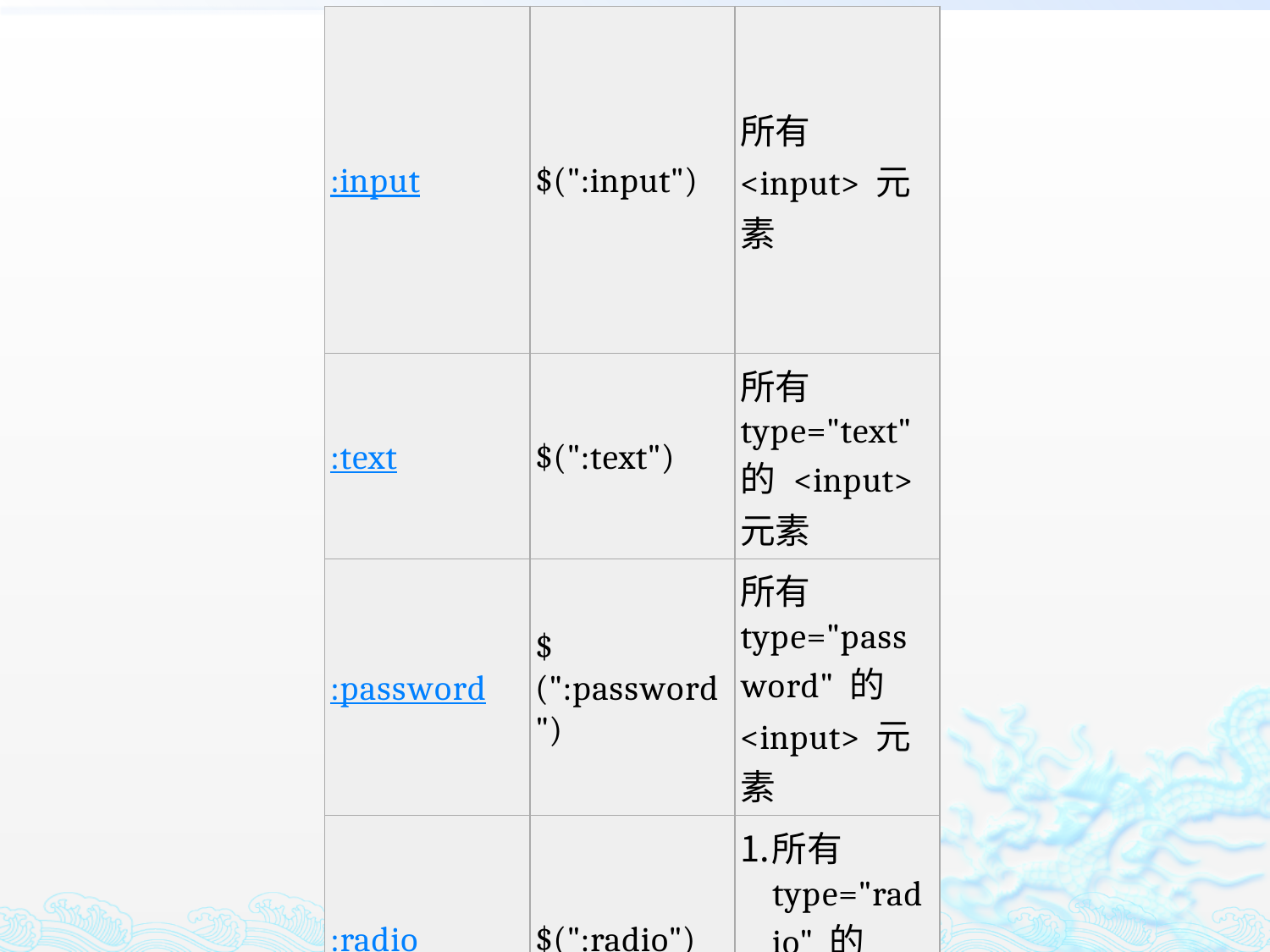

| :input | $(":input") | 所有 <input> 元素 |
| --- | --- | --- |
| :text | $(":text") | 所有 type="text" 的 <input> 元素 |
| :password | $(":password") | 所有 type="password" 的 <input> 元素 |
| :radio | $(":radio") | 所有 type="radio" 的 <input> 元素 |
| :checkbox | $(":checkbox") | 所有 type="checkbox" 的 <input> 元素 |
| :submit | $(":submit") | 所有 type="submit" 的 <input> 元素 |
| :reset | $(":reset") | 所有 type="reset" 的 <input> 元素 |
| :button | $(":button") | 所有 type="button" 的 <input> 元素 |
| :image | $(":image") | 所有 type="image" 的 <input> 元素 |
| :file | $(":file") | 所有 type="file" 的 <input> 元素 |
#